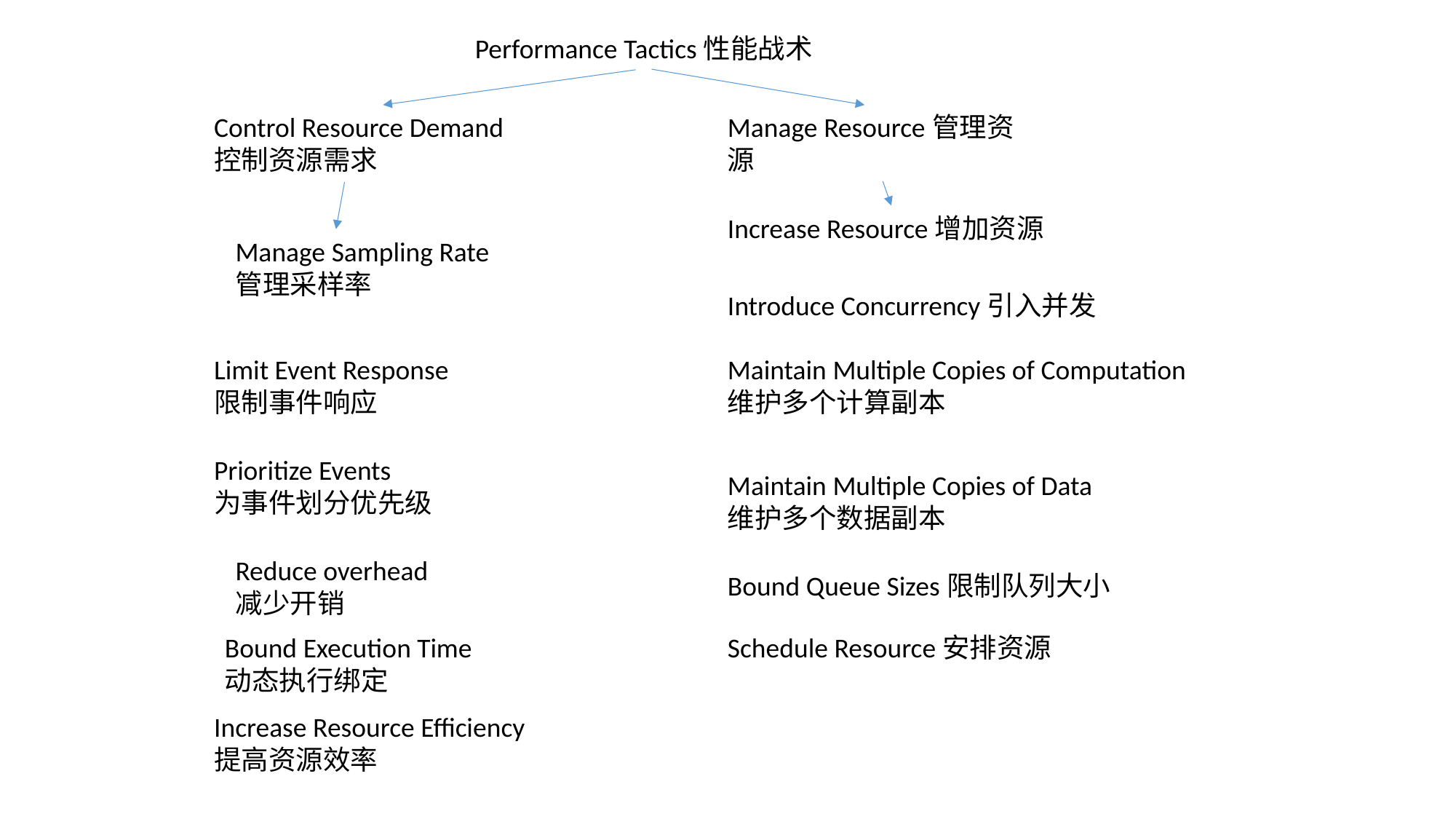

Performance Tactics性能战术
Control Resource Demand控制资源需求
Manage Resource管理资源
Increase Resource增加资源
Manage Sampling Rate管理采样率
Introduce Concurrency引入并发
Limit Event Response限制事件响应
Maintain Multiple Copies of Computation维护多个计算副本
Prioritize Events   为事件划分优先级
Maintain Multiple Copies of Data维护多个数据副本
Reduce overhead减少开销
Bound Queue Sizes限制队列大小
Bound Execution Time动态执行绑定
Schedule Resource安排资源
Increase Resource Efficiency提高资源效率